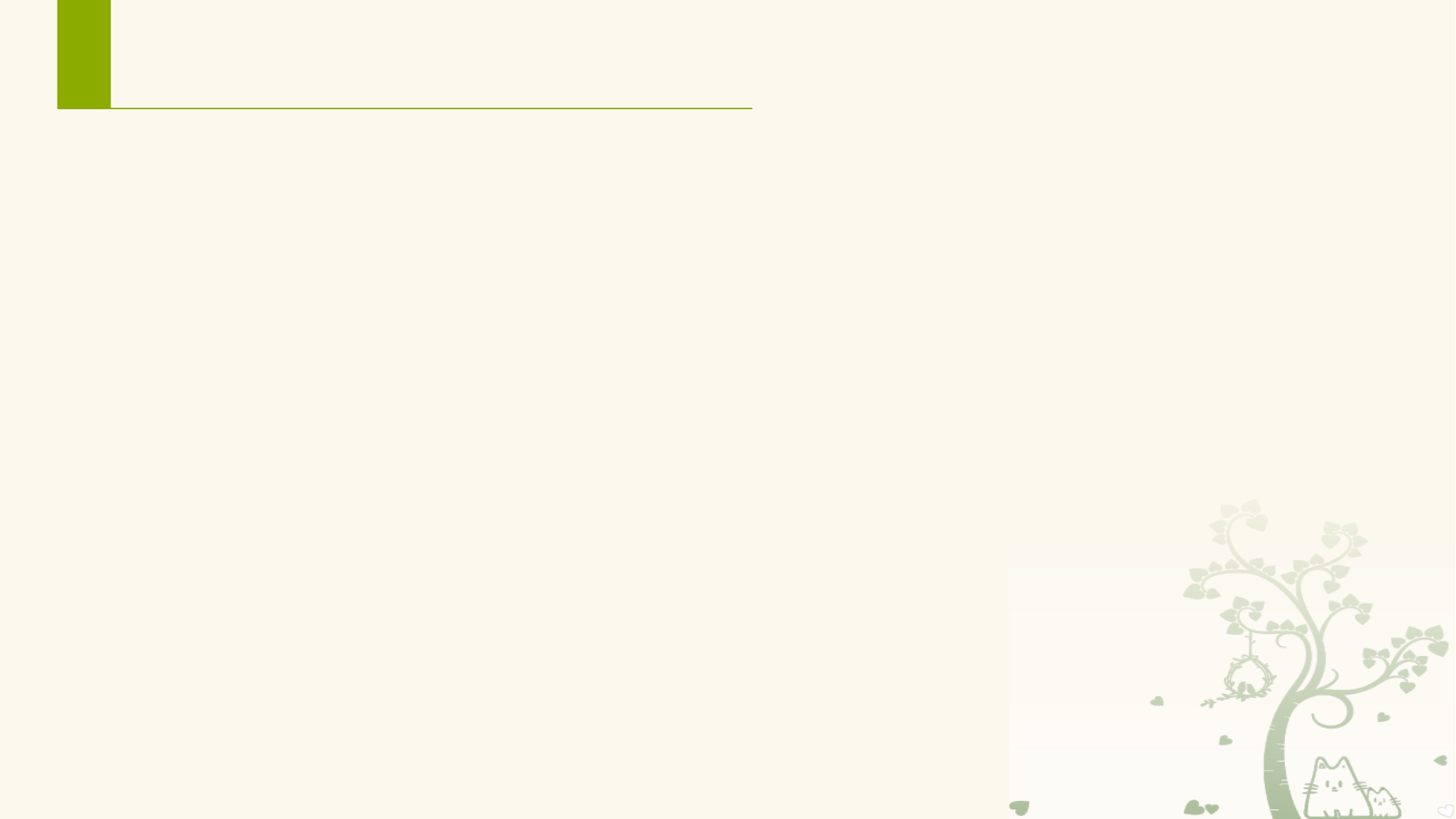

# 试一试
关于Service的生命周期生命周期方法，下列说法不正确的是？
Servie是一个没有用户界面、且在后台运行的应用组件，它工作在主线程中。
调用startService ()方法启动Service时：如果该Service是第一次被创建，则首先会执行onCreate()方法，之后调用onStartCommand()方法。
调用bindService()启动Service时：如果该Service是第一次被创建，则首先执行onCreate()，然后自动调用onBind()方法。
当服务已经启动，再次调用startService()方法时，只会调用onCreate()方法。
可以在context中调用stopService()方法停止方法，此时，onDestroy()会得到执行。